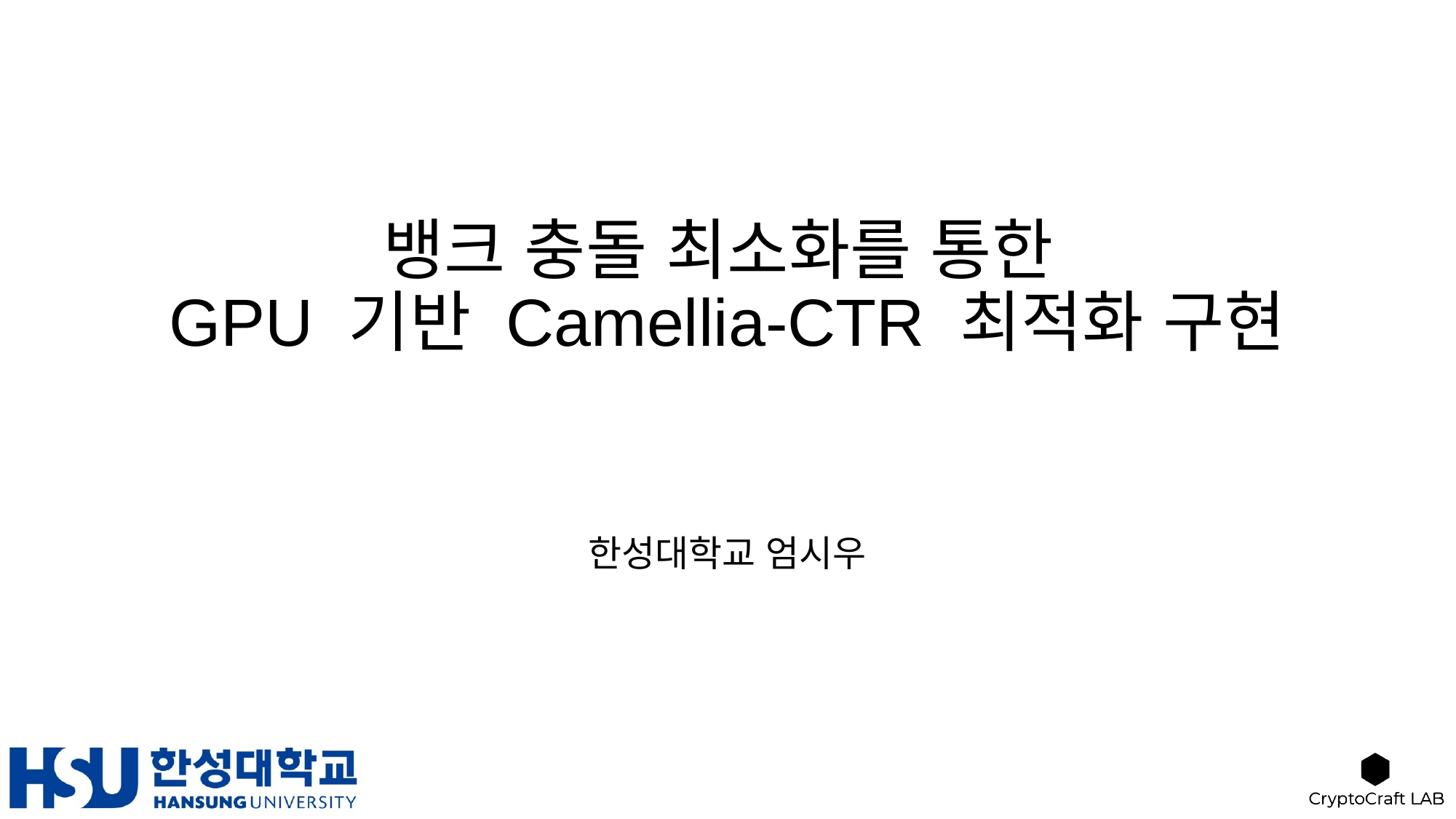

# 뱅크 충돌 최소화를 통한 GPU 기반 Camellia-CTR 최적화 구현
한성대학교 엄시우